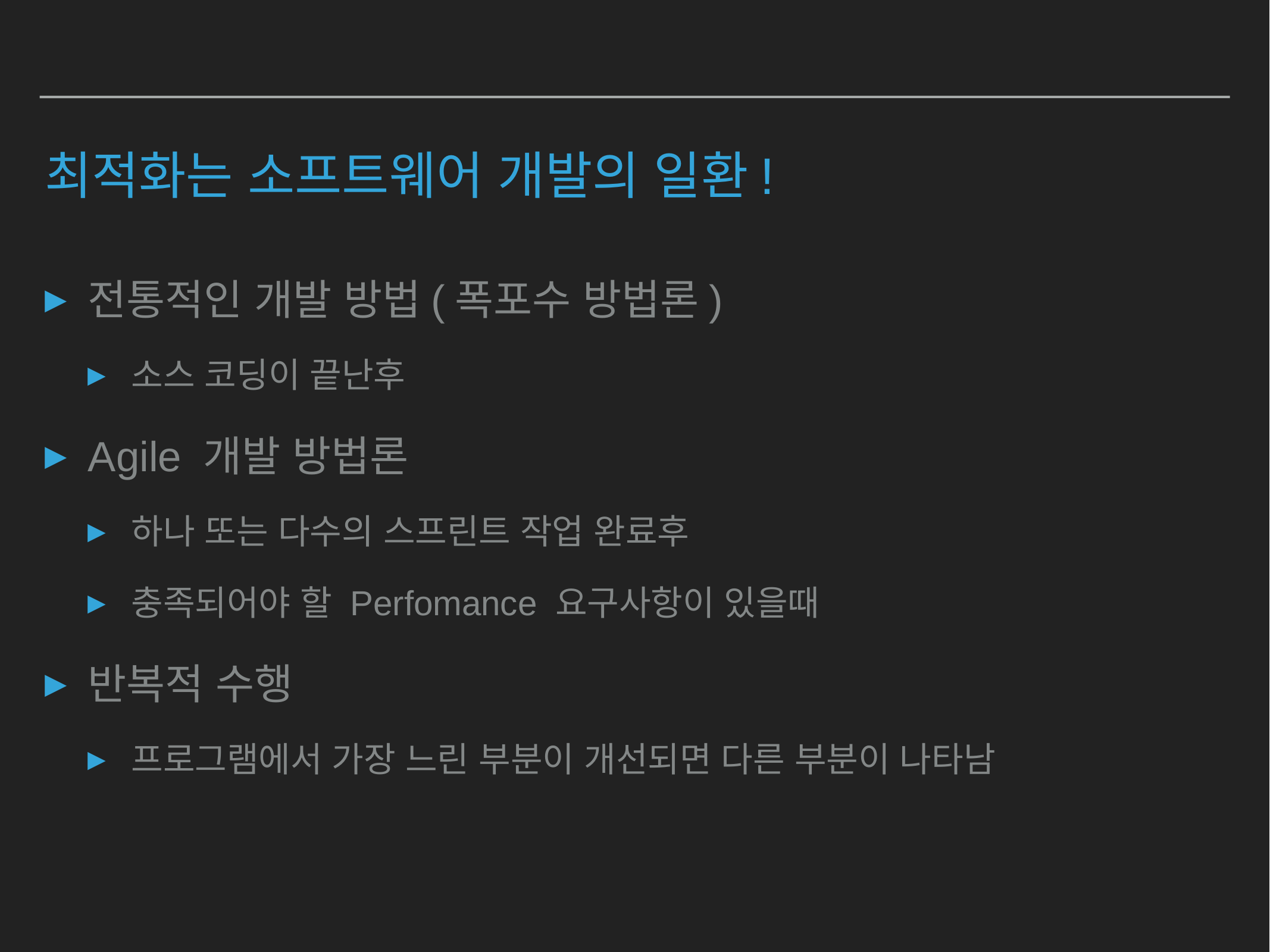

# 최적화는 소프트웨어 개발의 일환!
전통적인 개발 방법(폭포수 방법론)
소스 코딩이 끝난후
Agile 개발 방법론
하나 또는 다수의 스프린트 작업 완료후
충족되어야 할 Perfomance 요구사항이 있을때
반복적 수행
프로그램에서 가장 느린 부분이 개선되면 다른 부분이 나타남